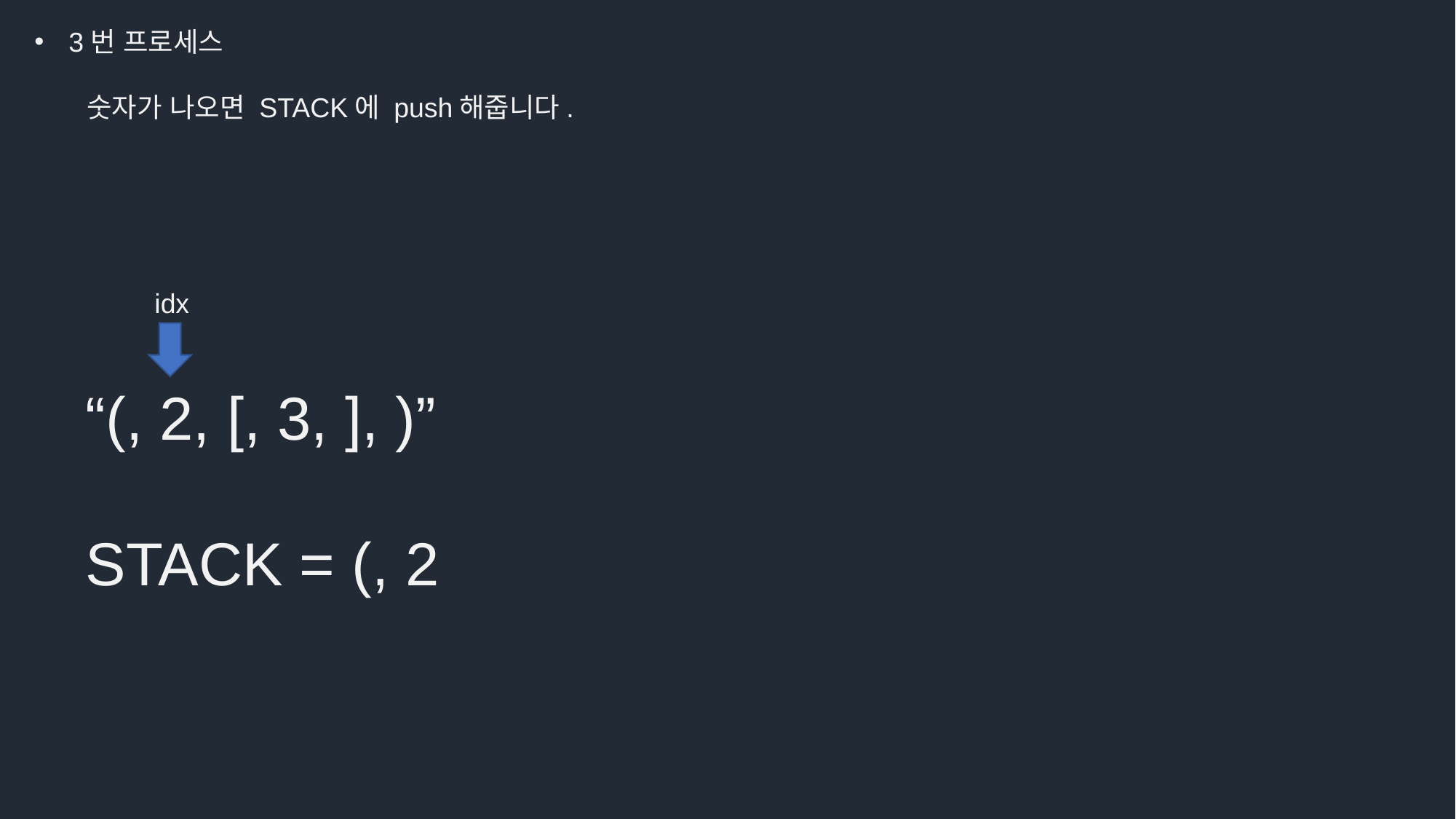

3번 프로세스

      숫자가 나오면 STACK에 push해줍니다.

idx

“(, 2, [, 3, ], )”

STACK = (, 2